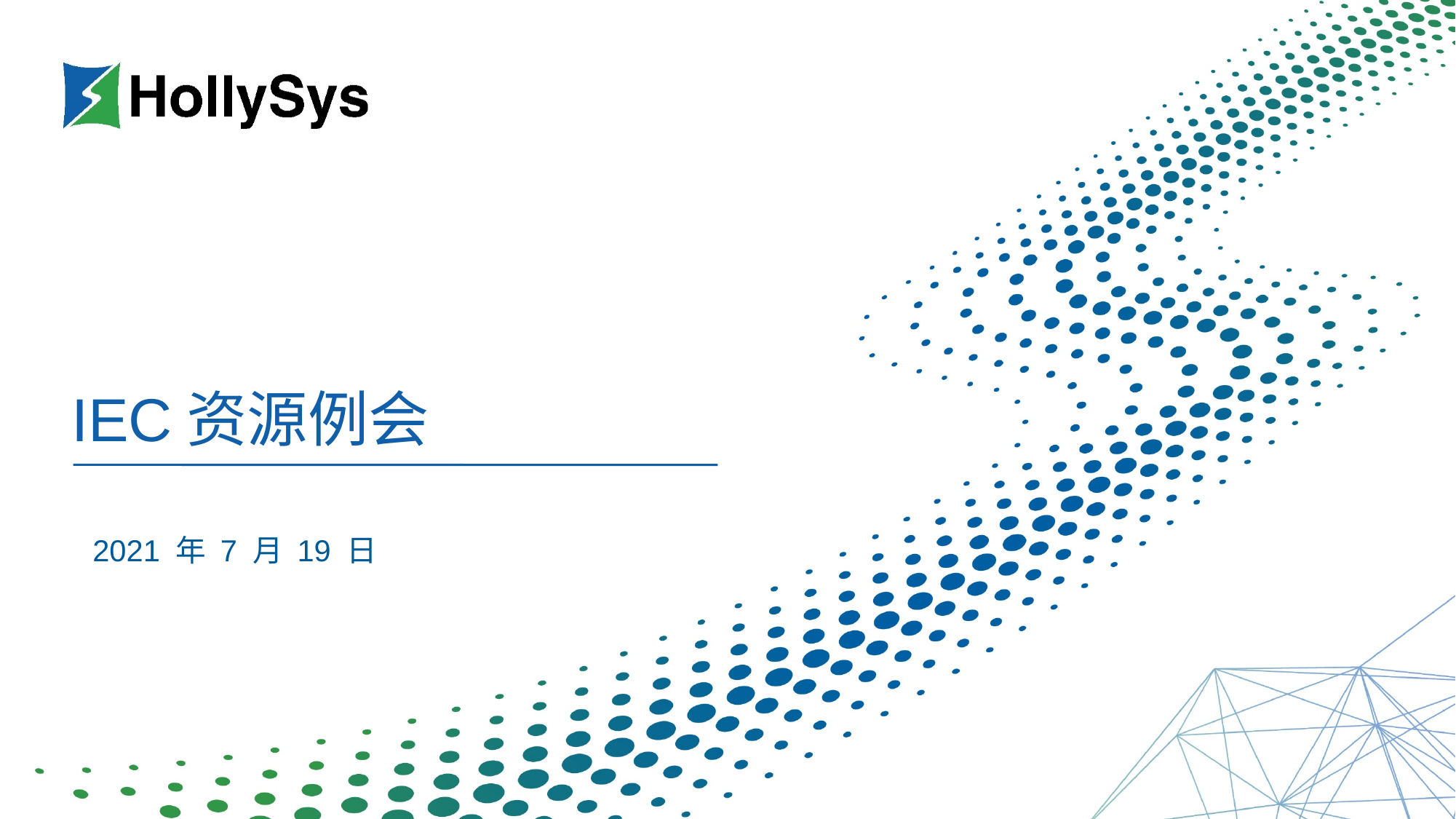

IEC资源例会
2021 年 7 月 19 日